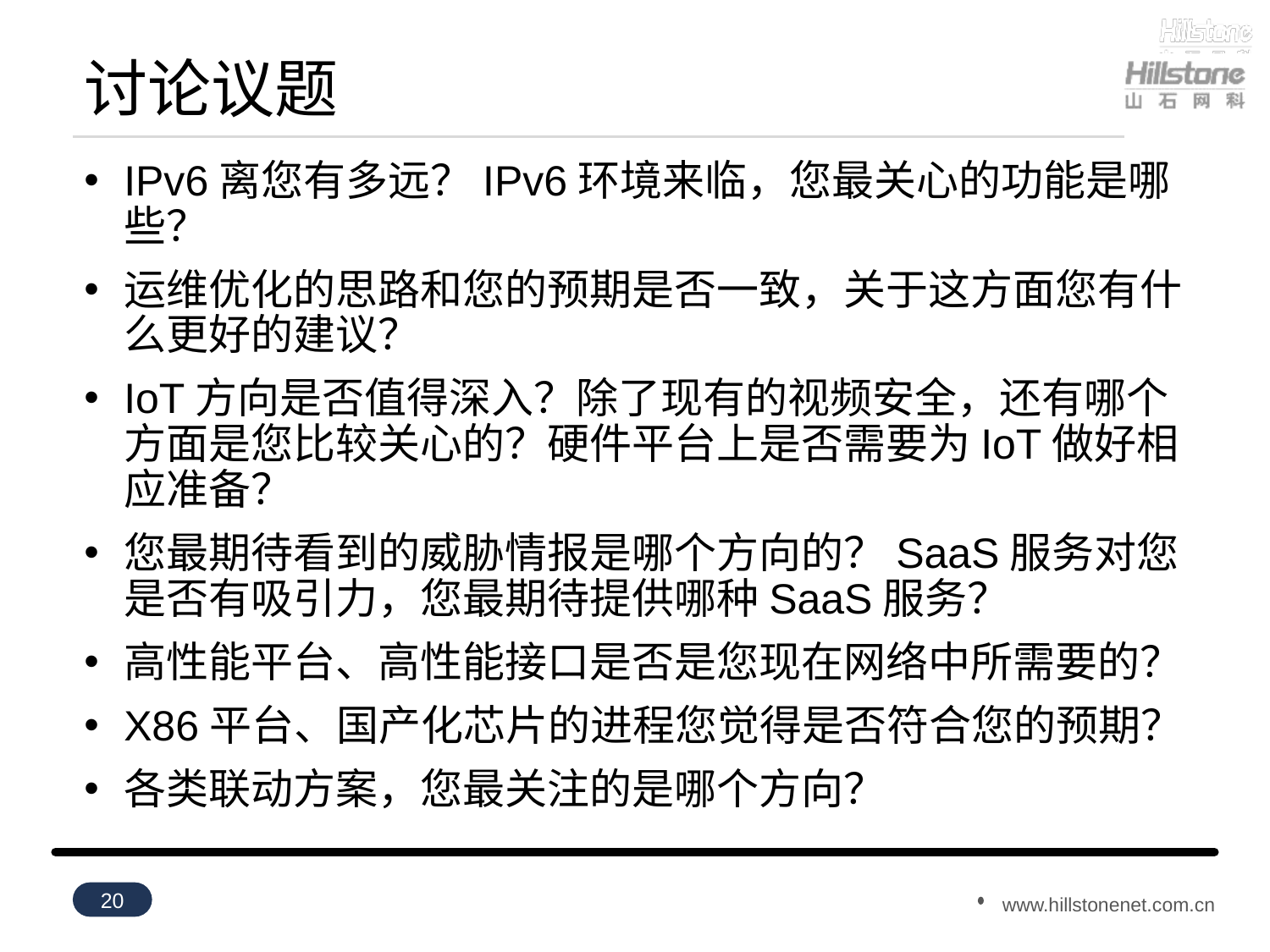

# 讨论议题
IPv6离您有多远？IPv6环境来临，您最关心的功能是哪些？
运维优化的思路和您的预期是否一致，关于这方面您有什么更好的建议？
IoT方向是否值得深入？除了现有的视频安全，还有哪个方面是您比较关心的？硬件平台上是否需要为IoT做好相应准备？
您最期待看到的威胁情报是哪个方向的？SaaS服务对您是否有吸引力，您最期待提供哪种SaaS服务？
高性能平台、高性能接口是否是您现在网络中所需要的？
X86平台、国产化芯片的进程您觉得是否符合您的预期？
各类联动方案，您最关注的是哪个方向？